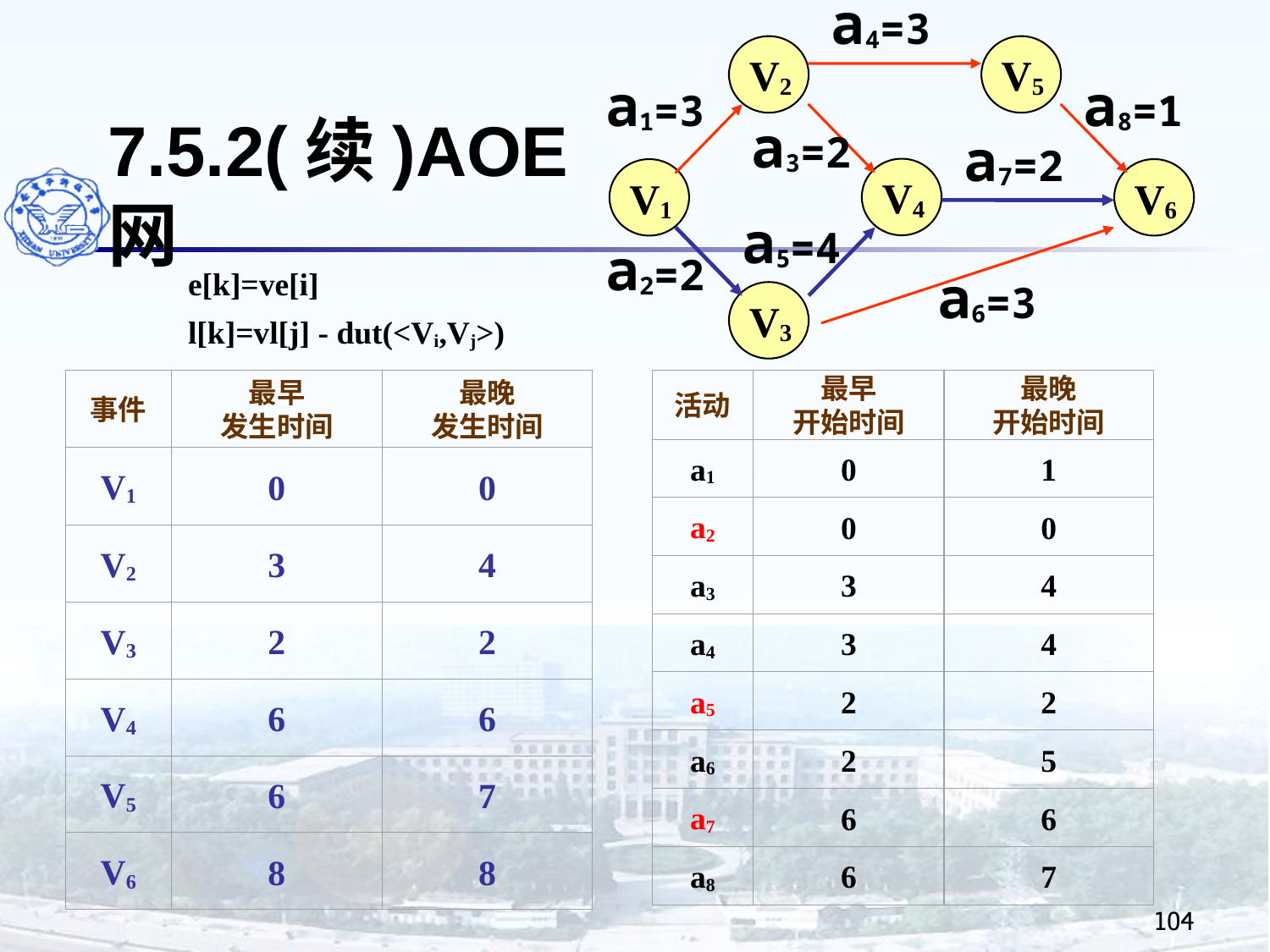

a4=3

V2

V5

a1=3
a8=1

a3=2
a7=2

V4

V1

V6

a5=4

a2=2
a6=3

V3
7.5.2(续)AOE网
e[k]=ve[i]
l[k]=vl[j] - dut(<Vi,Vj>)

事件

最早
发生时间

最晚
发生时间

V1

0

0

V2

3

4

V3

2

2

V4

6

6

V5

6

7

V6

8

8

活动

最早
开始时间

最晚
开始时间

a1

a2

a3

a4

a5

a6

a7

a8

0

0

3

3

2

2

6

6

1

0

4

4

2

5

6

7
104